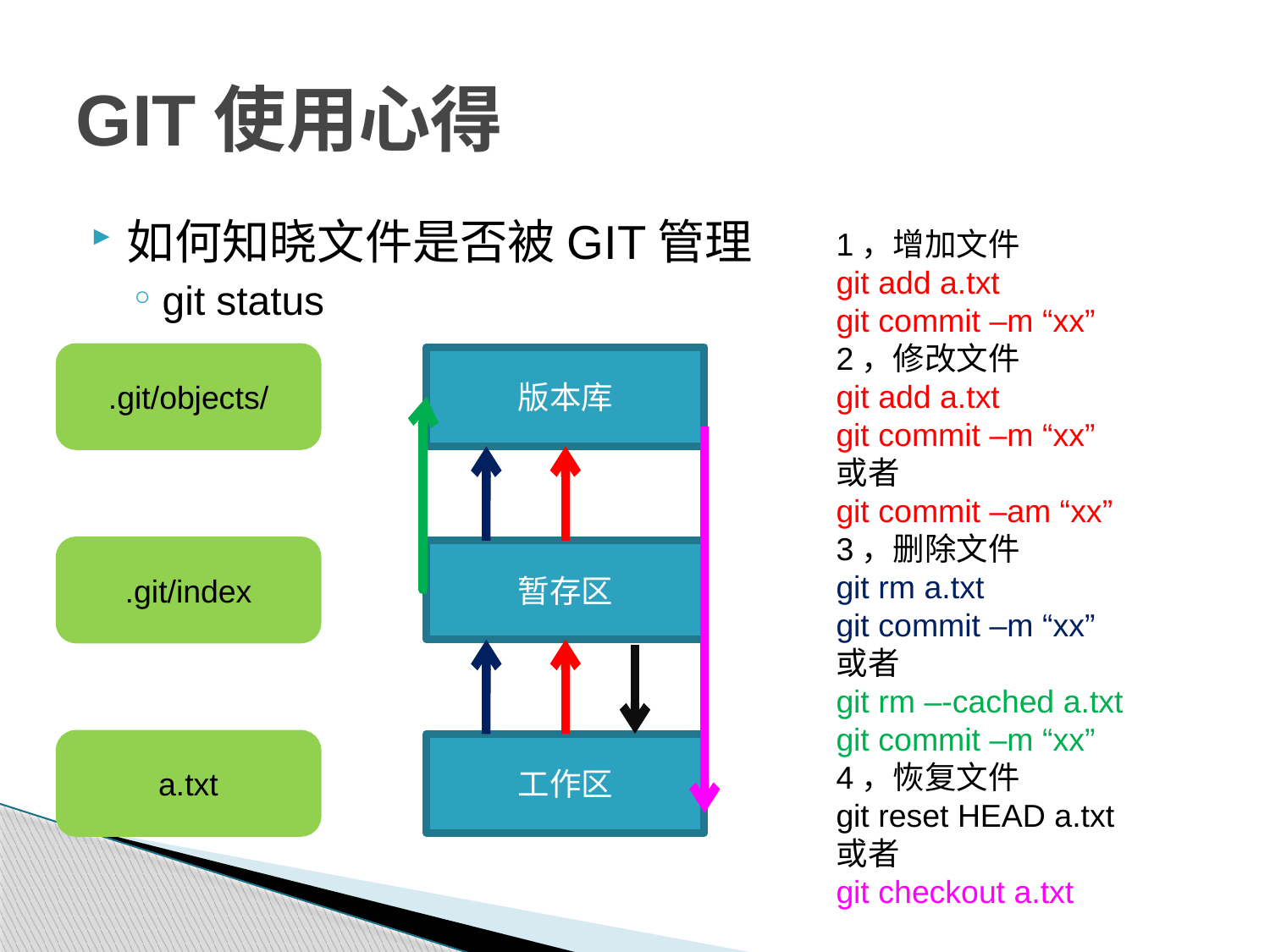

# GIT使用心得
如何知晓文件是否被GIT管理
git status
1，增加文件
git add a.txt
git commit –m “xx”
2，修改文件
git add a.txt
git commit –m “xx”
或者
git commit –am “xx”
3，删除文件
git rm a.txt
git commit –m “xx”
或者
git rm –-cached a.txt
git commit –m “xx”
4，恢复文件
git reset HEAD a.txt
或者
git checkout a.txt
.git/objects/
版本库
.git/index
暂存区
a.txt
工作区